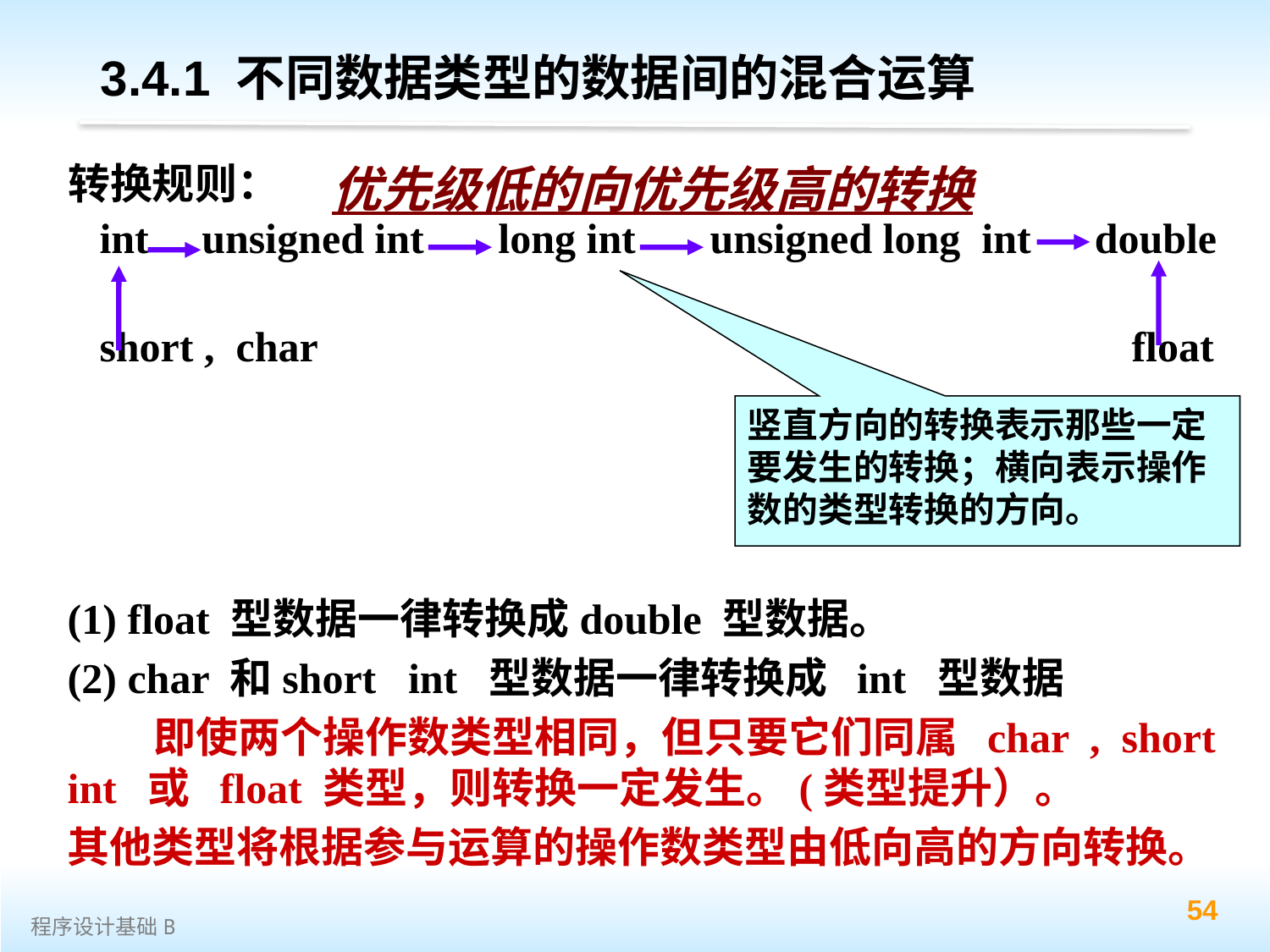

3.4.1 不同数据类型的数据间的混合运算
优先级低的向优先级高的转换
转换规则：
   int     unsigned int       long int       unsigned long  int      double

   short ,  char                                                                             float

竖直方向的转换表示那些一定要发生的转换；横向表示操作数的类型转换的方向。
(1) float 型数据一律转换成double 型数据。
(2) char 和short   int  型数据一律转换成  int  型数据
        即使两个操作数类型相同，但只要它们同属  char  ,  short int  或  float 类型，则转换一定发生。(类型提升）。
其他类型将根据参与运算的操作数类型由低向高的方向转换。
54